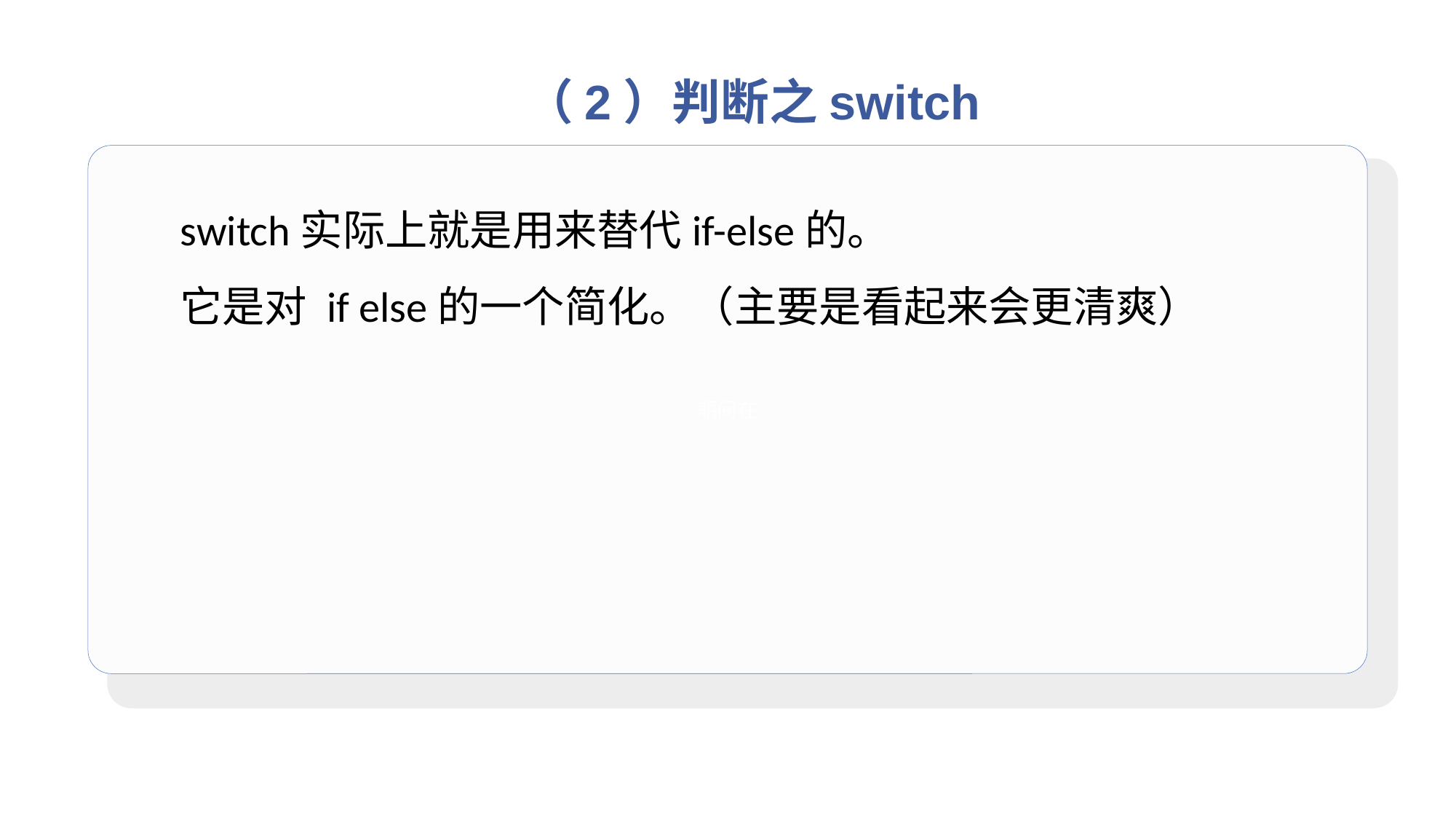

（2）判断之switch
期间在

switch实际上就是用来替代if-else的。
它是对 if else的一个简化。（主要是看起来会更清爽）